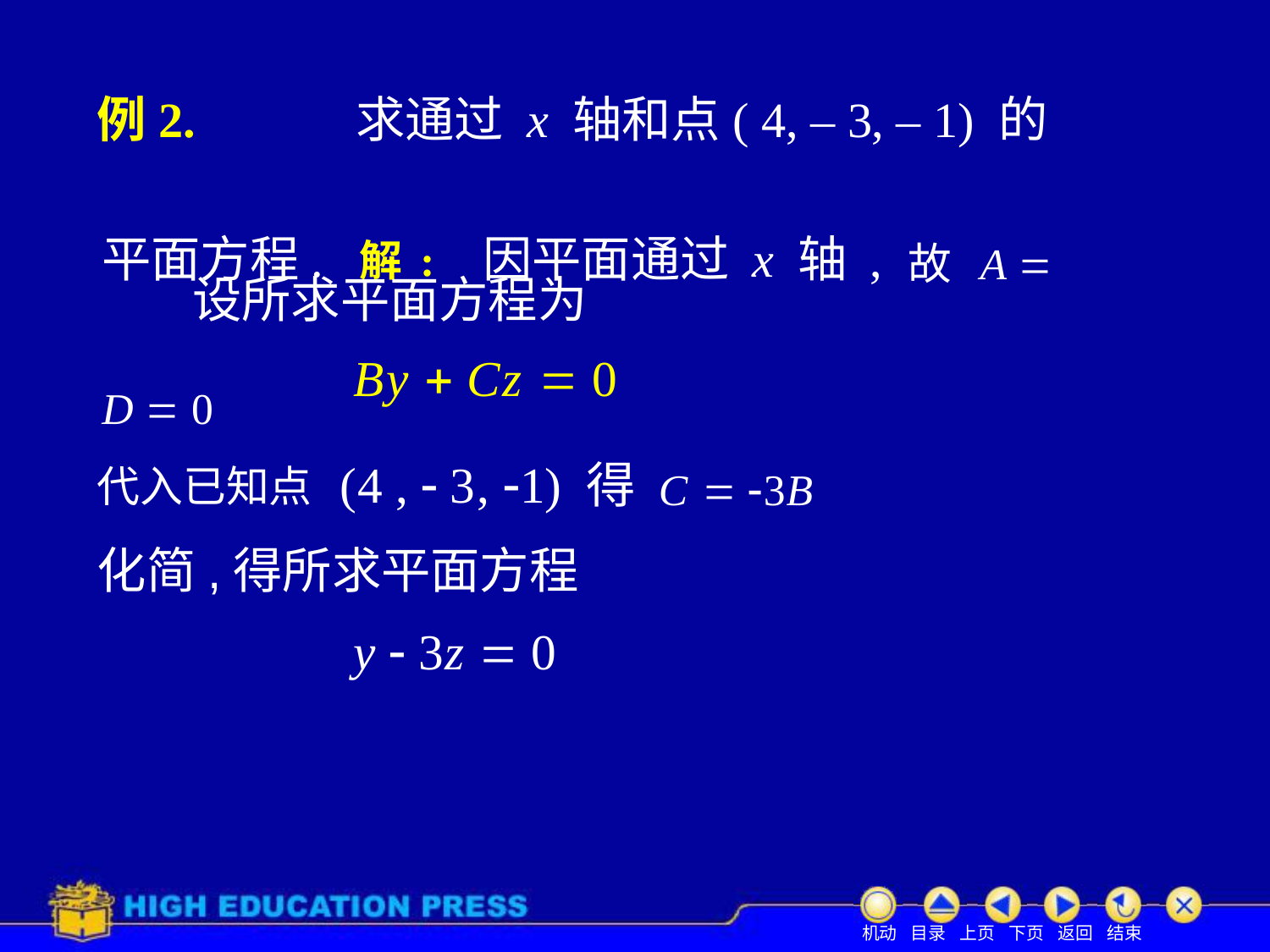

# 例2.		求通过 x 轴和点( 4, – 3, – 1) 的平面方程.  解:	因平面通过 x 轴 , 故 A = D = 0
设所求平面方程为
By + Cz = 0
代入已知点(4 , − 3, −1) 得 C = −3B
化简,得所求平面方程
y − 3z = 0

机动 目录 上页 下页 返回 结束